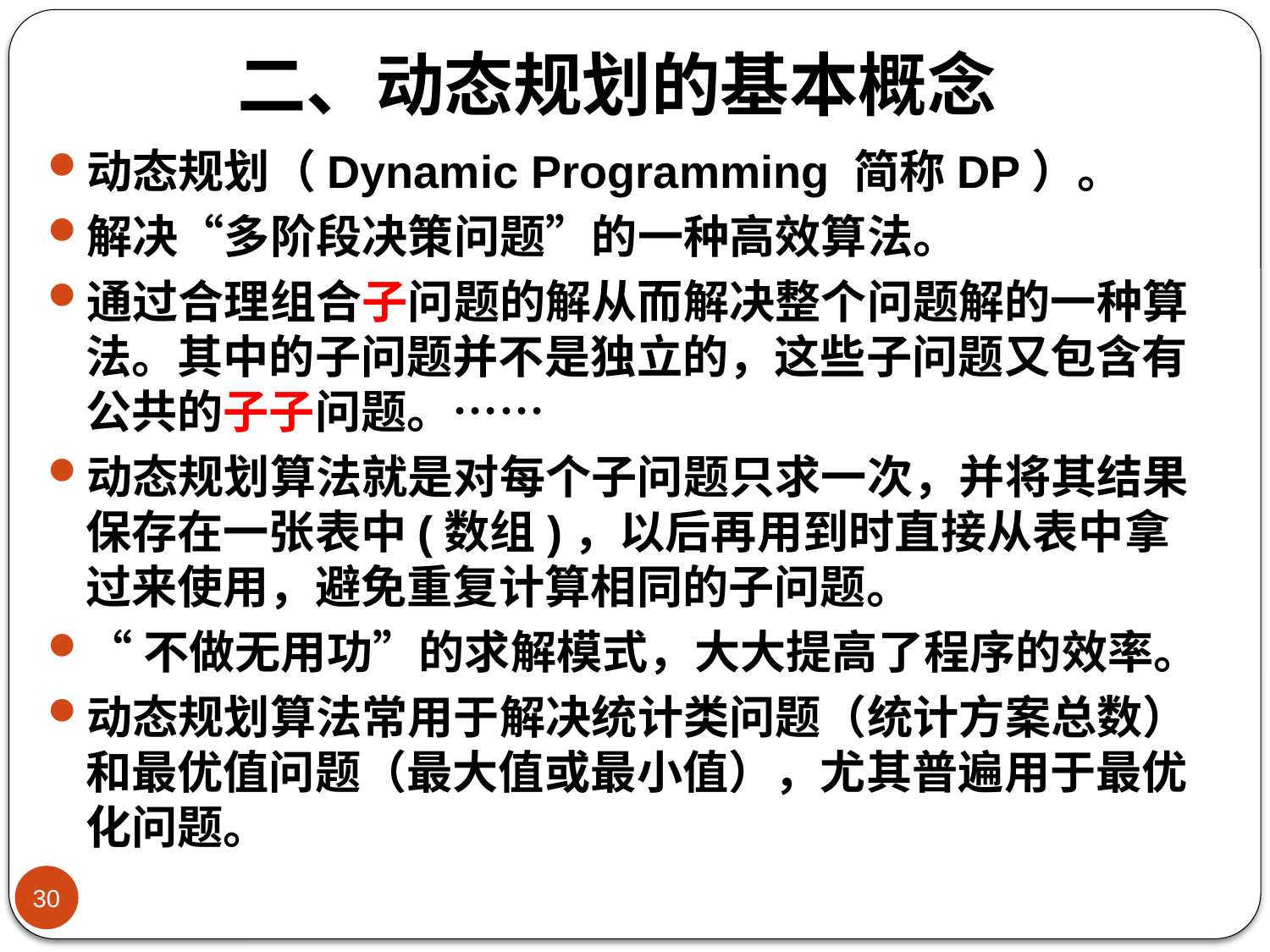

# 二、动态规划的基本概念
动态规划（Dynamic Programming 简称DP）。
解决“多阶段决策问题”的一种高效算法。
通过合理组合子问题的解从而解决整个问题解的一种算法。其中的子问题并不是独立的，这些子问题又包含有公共的子子问题。……
动态规划算法就是对每个子问题只求一次，并将其结果保存在一张表中(数组)，以后再用到时直接从表中拿过来使用，避免重复计算相同的子问题。
“不做无用功”的求解模式，大大提高了程序的效率。
动态规划算法常用于解决统计类问题（统计方案总数）和最优值问题（最大值或最小值），尤其普遍用于最优化问题。

30